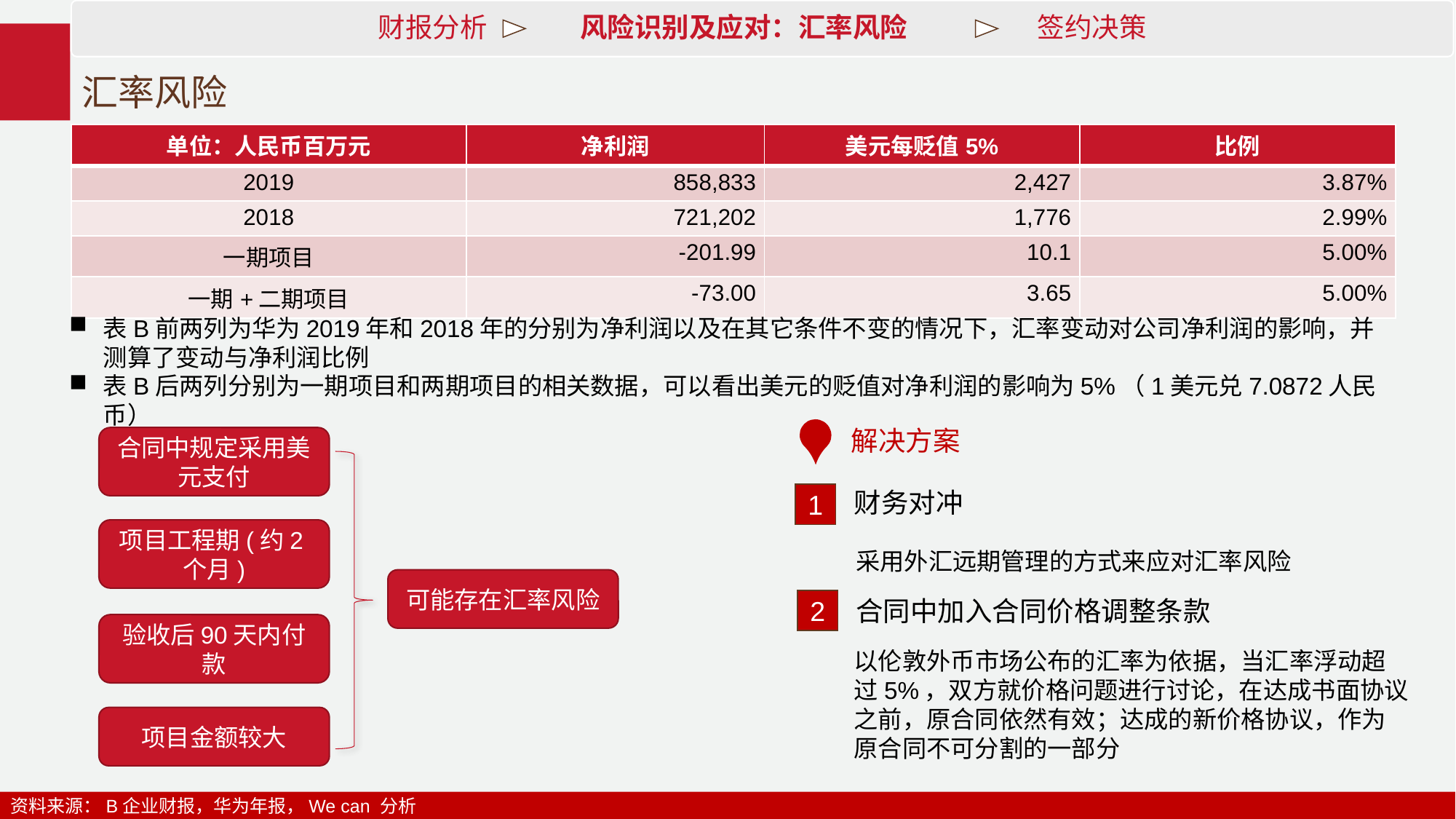

财报分析               风险识别及应对：汇率风险                     签约决策

# 汇率风险
| 单位：人民币百万元 | 净利润 | 美元每贬值5% | 比例 |
| --- | --- | --- | --- |
| 2019 | 858,833 | 2,427 | 3.87% |
| 2018 | 721,202 | 1,776 | 2.99% |
| 一期项目 | -201.99 | 10.1 | 5.00% |
| 一期+二期项目 | -73.00 | 3.65 | 5.00% |
表B前两列为华为2019年和2018年的分别为净利润以及在其它条件不变的情况下，汇率变动对公司净利润的影响，并测算了变动与净利润比例
表B后两列分别为一期项目和两期项目的相关数据，可以看出美元的贬值对净利润的影响为5%（1美元兑7.0872人民币）

解决方案

合同中规定采用美元支付

财务对冲
1
项目工程期(约2个月)
采用外汇远期管理的方式来应对汇率风险

可能存在汇率风险
合同中加入合同价格调整条款
2
验收后90天内付款
以伦敦外币市场公布的汇率为依据，当汇率浮动超过5%，双方就价格问题进行讨论，在达成书面协议之前，原合同依然有效；达成的新价格协议，作为原合同不可分割的一部分
项目金额较大
资料来源：B企业财报，华为年报，We can 分析